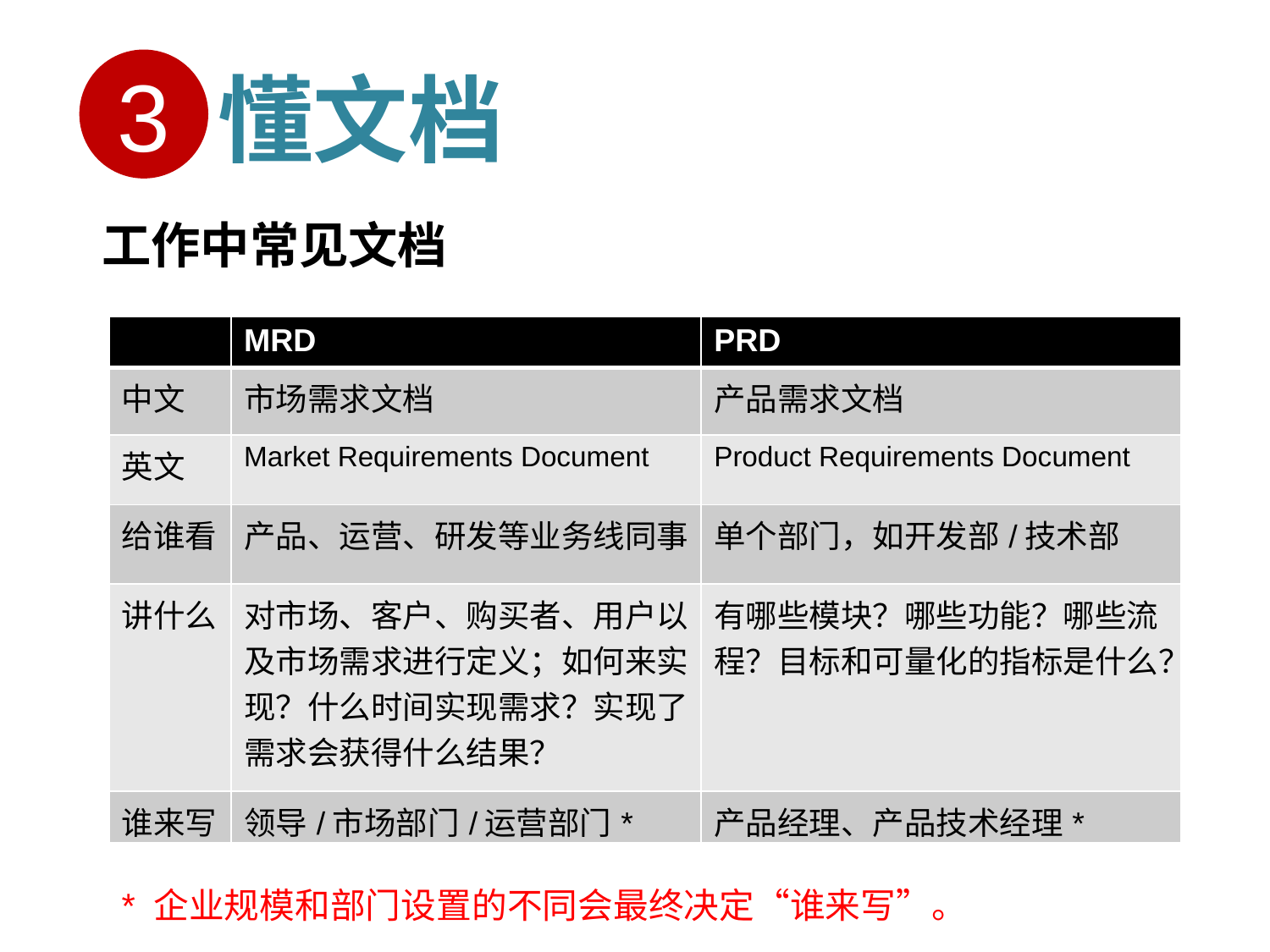

# 懂文档
3
工作中常见文档
|  | MRD | PRD |
| --- | --- | --- |
| 中文 | 市场需求文档 | 产品需求文档 |
| 英文 | Market Requirements Document | Product Requirements Document |
| 给谁看 | 产品、运营、研发等业务线同事 | 单个部门，如开发部/技术部 |
| 讲什么 | 对市场、客户、购买者、用户以及市场需求进行定义；如何来实现？什么时间实现需求？实现了需求会获得什么结果？ | 有哪些模块？哪些功能？哪些流程？目标和可量化的指标是什么？ |
| 谁来写 | 领导/市场部门/运营部门\* | 产品经理、产品技术经理\* |
* 企业规模和部门设置的不同会最终决定“谁来写”。